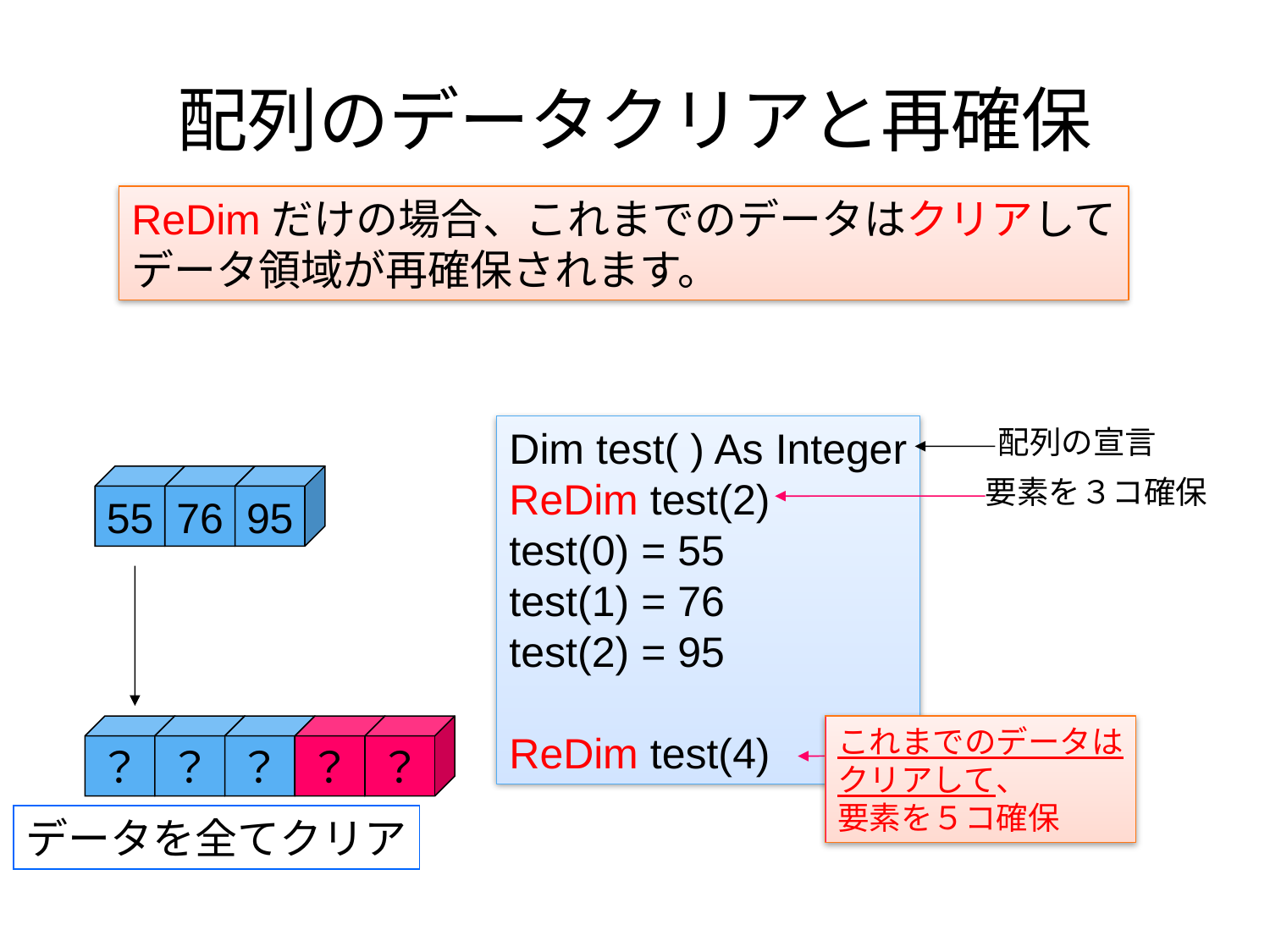

# 配列のデータクリアと再確保
ReDimだけの場合、これまでのデータはクリアして
データ領域が再確保されます。
Dim test( ) As Integer
ReDim test(2)
test(0) = 55
test(1) = 76
test(2) = 95

ReDim test(4)
配列の宣言

要素を３コ確保
55
76
95

？
？
？
？
？
これまでのデータは
クリアして、
要素を５コ確保

データを全てクリア